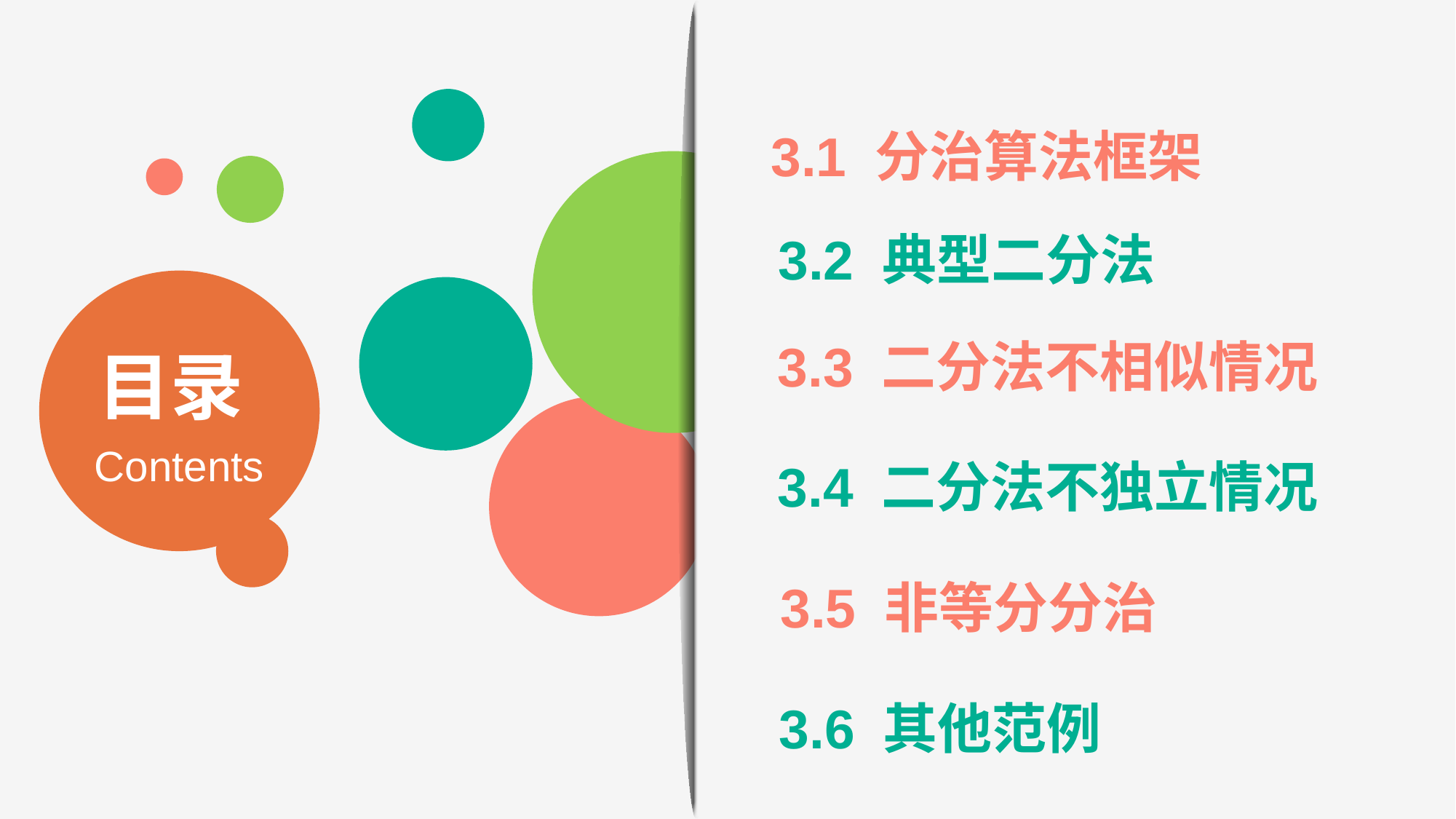

3.1 分治算法框架
3.2 典型二分法
目录Contents
3.3 二分法不相似情况
3.4 二分法不独立情况
3.5 非等分分治
3.6 其他范例